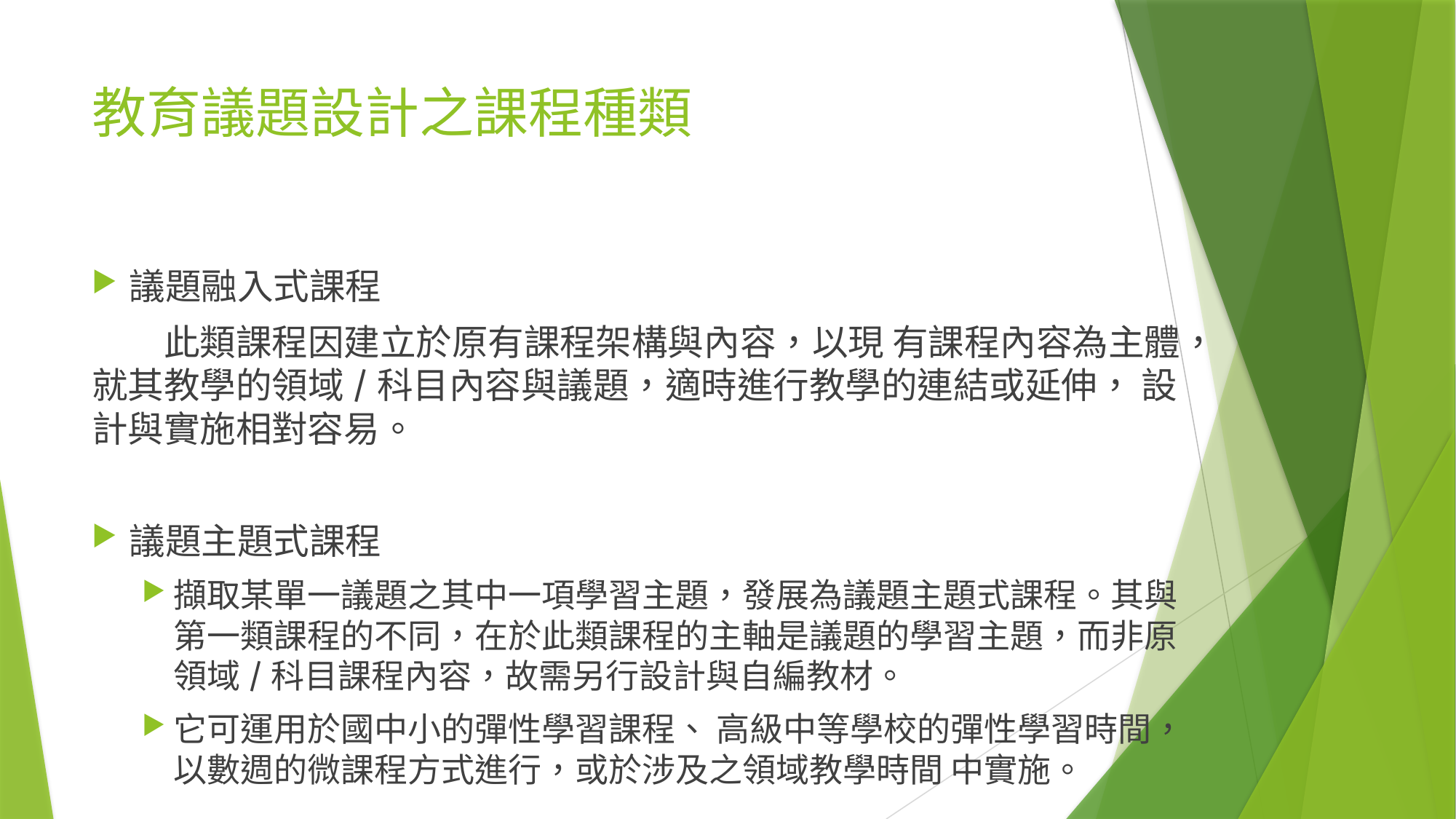

# 教育議題設計之課程種類
議題融入式課程
　　此類課程因建立於原有課程架構與內容，以現 有課程內容為主體，就其教學的領域/科目內容與議題，適時進行教學的連結或延伸， 設計與實施相對容易。

議題主題式課程
擷取某單一議題之其中一項學習主題，發展為議題主題式課程。其與第一類課程的不同，在於此類課程的主軸是議題的學習主題，而非原領域/科目課程內容，故需另行設計與自編教材。
它可運用於國中小的彈性學習課程、 高級中等學校的彈性學習時間，以數週的微課程方式進行，或於涉及之領域教學時間 中實施。